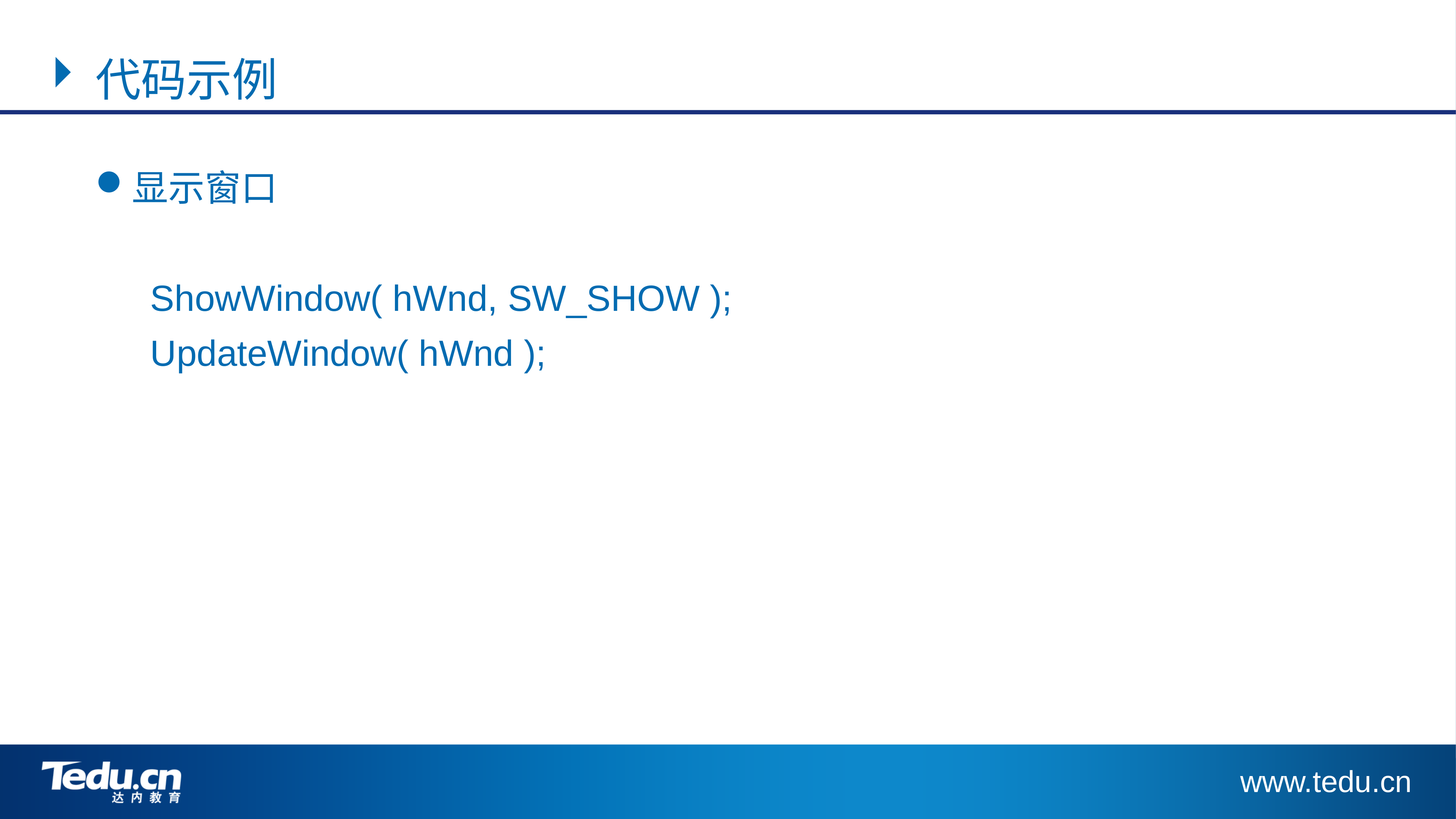

代码示例
显示窗口

	ShowWindow( hWnd, SW_SHOW );
	UpdateWindow( hWnd );